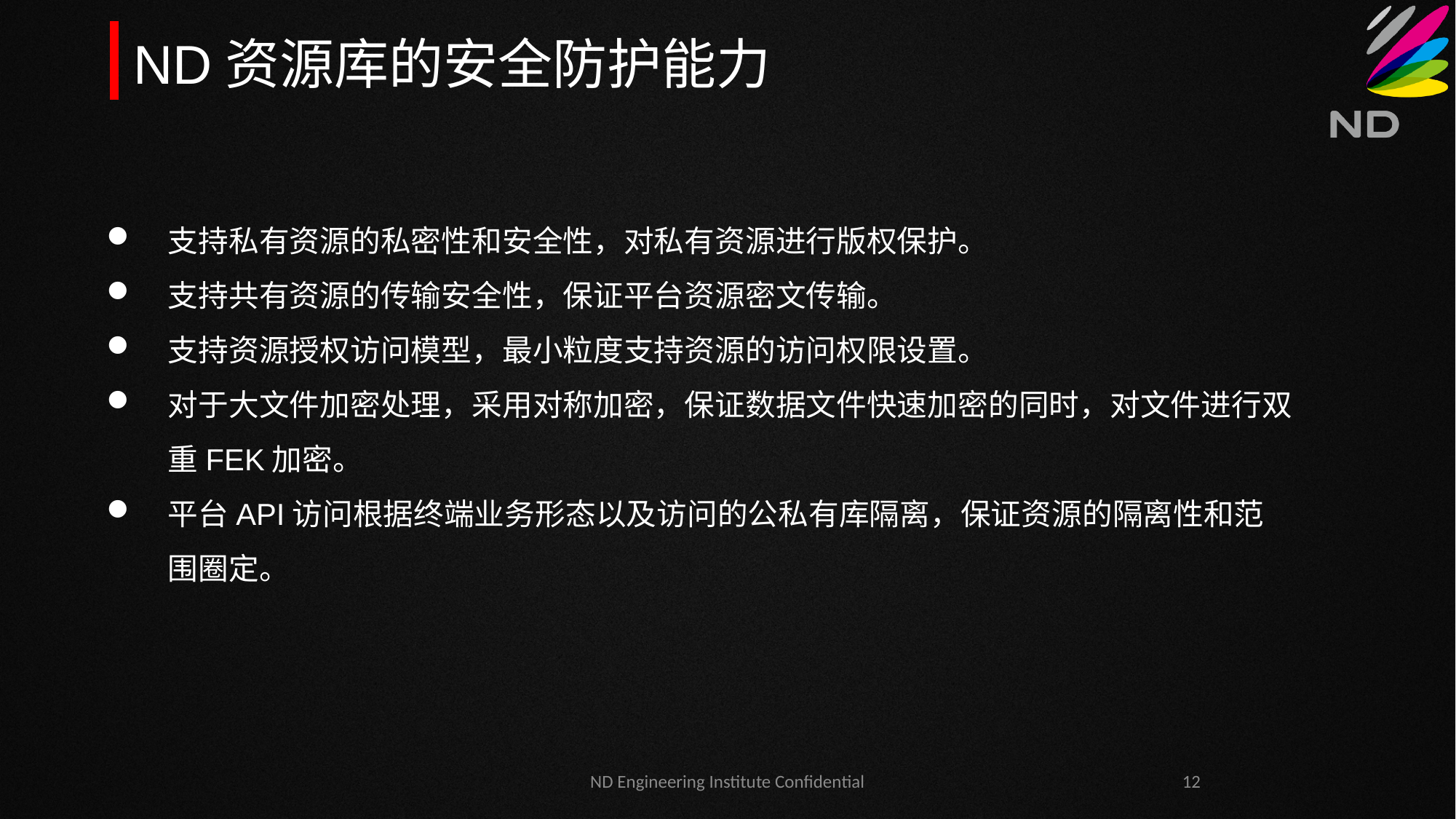

ND资源库的安全防护能力
支持私有资源的私密性和安全性，对私有资源进行版权保护。
支持共有资源的传输安全性，保证平台资源密文传输。
支持资源授权访问模型，最小粒度支持资源的访问权限设置。
对于大文件加密处理，采用对称加密，保证数据文件快速加密的同时，对文件进行双重FEK加密。
平台API访问根据终端业务形态以及访问的公私有库隔离，保证资源的隔离性和范围圈定。
ND Engineering Institute Confidential
12